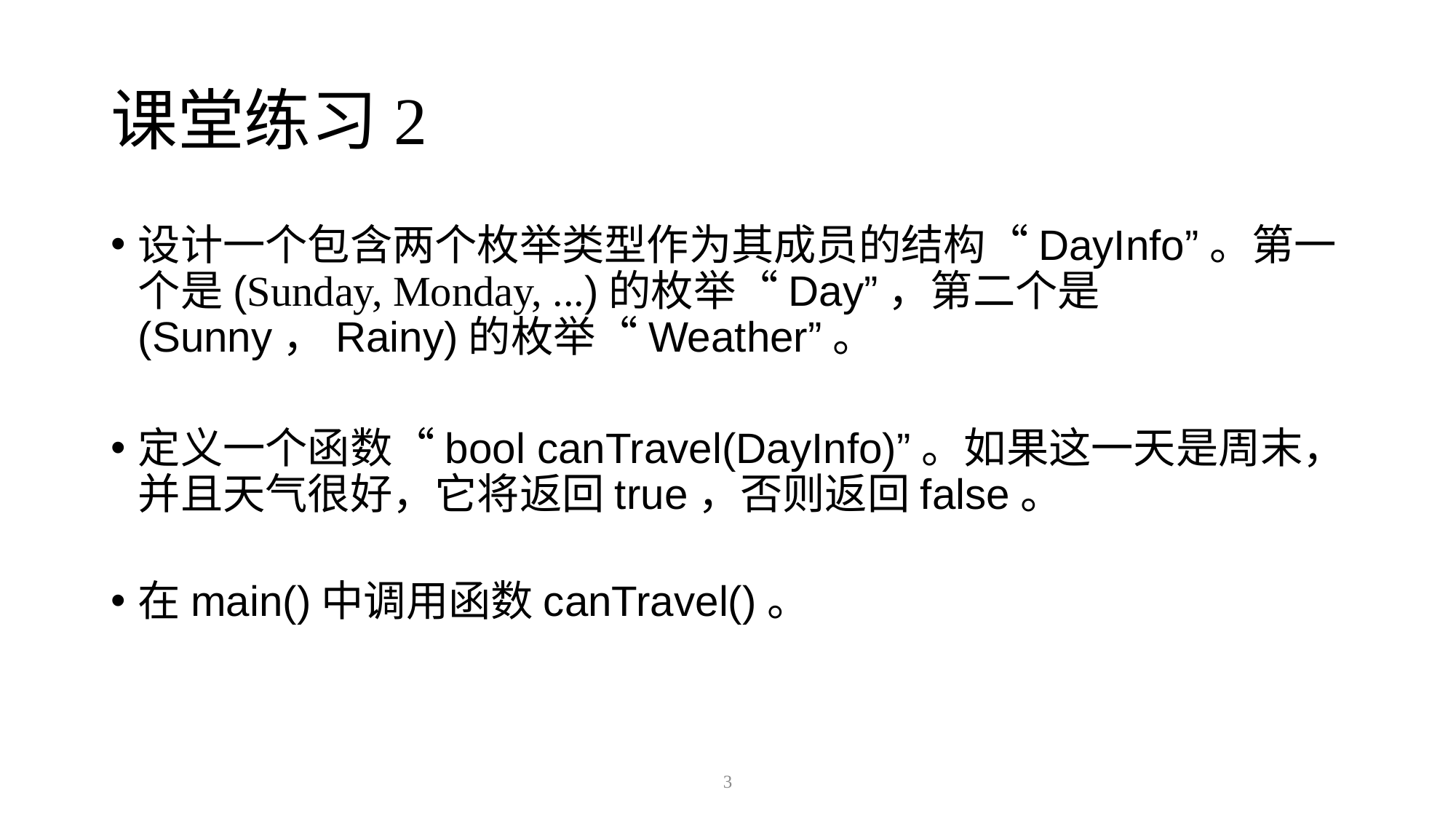

# 课堂练习2
设计一个包含两个枚举类型作为其成员的结构“DayInfo”。第一个是(Sunday, Monday, ...)的枚举“Day”，第二个是(Sunny，Rainy)的枚举“Weather”。
定义一个函数“bool canTravel(DayInfo)”。如果这一天是周末，并且天气很好，它将返回true，否则返回false。
在main()中调用函数canTravel()。
3